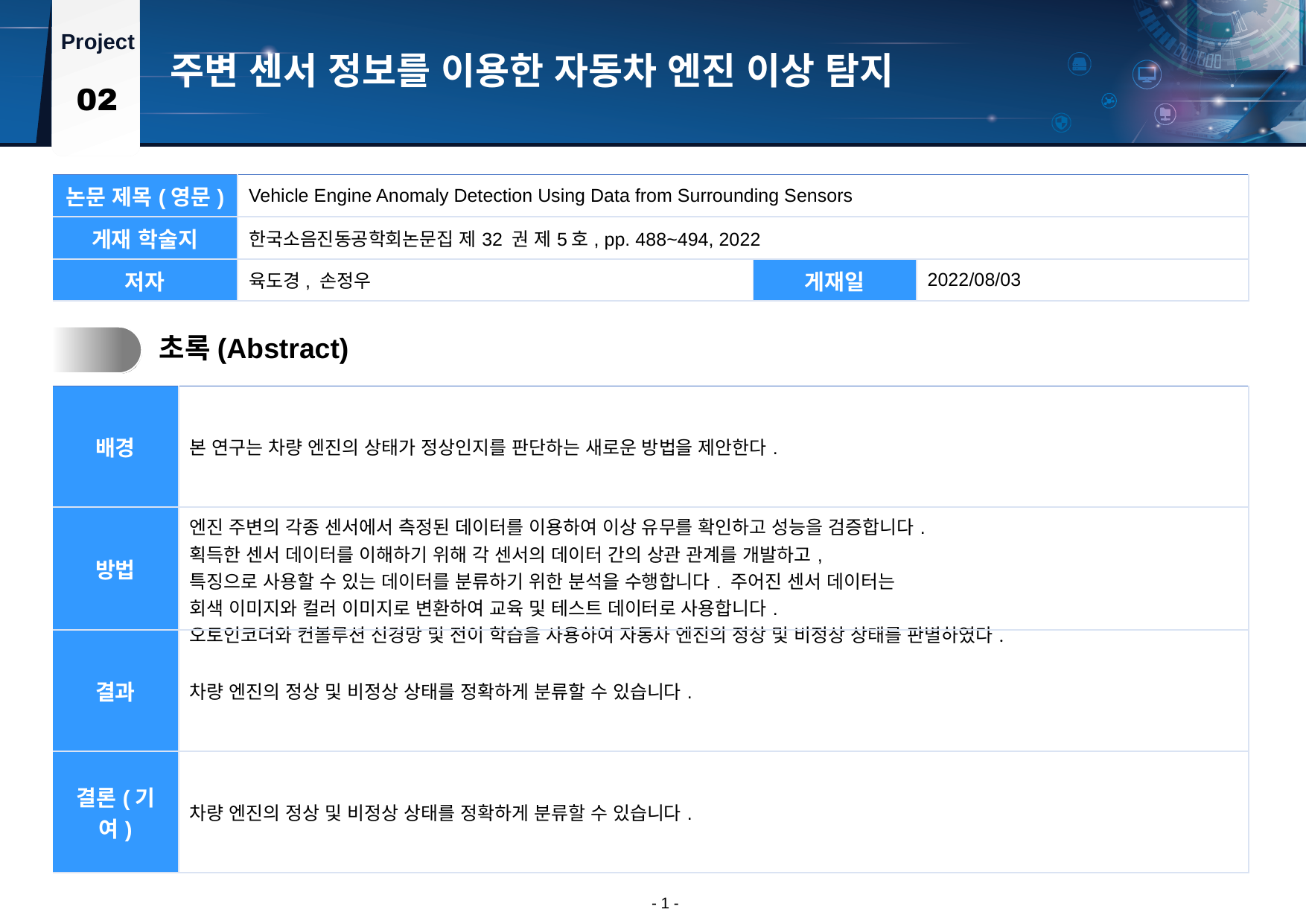

주변 센서 정보를 이용한 자동차 엔진 이상 탐지
02
| 논문 제목(영문) | Vehicle Engine Anomaly Detection Using Data from Surrounding Sensors |  |  |
| --- | --- | --- | --- |
| 게재 학술지 | 한국소음진동공학회논문집 제32 권 제5호, pp. 488~494, 2022 |  |  |
| 저자 | 육도경, 손정우 | 게재일 | 2022/08/03 |

1.
초록(Abstract)
| 배경 | 본 연구는 차량 엔진의 상태가 정상인지를 판단하는 새로운 방법을 제안한다. |
| --- | --- |
| 방법 | 엔진 주변의 각종 센서에서 측정된 데이터를 이용하여 이상 유무를 확인하고 성능을 검증합니다. 획득한 센서 데이터를 이해하기 위해 각 센서의 데이터 간의 상관 관계를 개발하고, 특징으로 사용할 수 있는 데이터를 분류하기 위한 분석을 수행합니다. 주어진 센서 데이터는 회색 이미지와 컬러 이미지로 변환하여 교육 및 테스트 데이터로 사용합니다. 오토인코더와 컨볼루션 신경망 및 전이 학습을 사용하여 자동차 엔진의 정상 및 비정상 상태를 판별하였다. |
| 결과 | 차량 엔진의 정상 및 비정상 상태를 정확하게 분류할 수 있습니다. |
| 결론(기여) | 차량 엔진의 정상 및 비정상 상태를 정확하게 분류할 수 있습니다. |
- 1 -